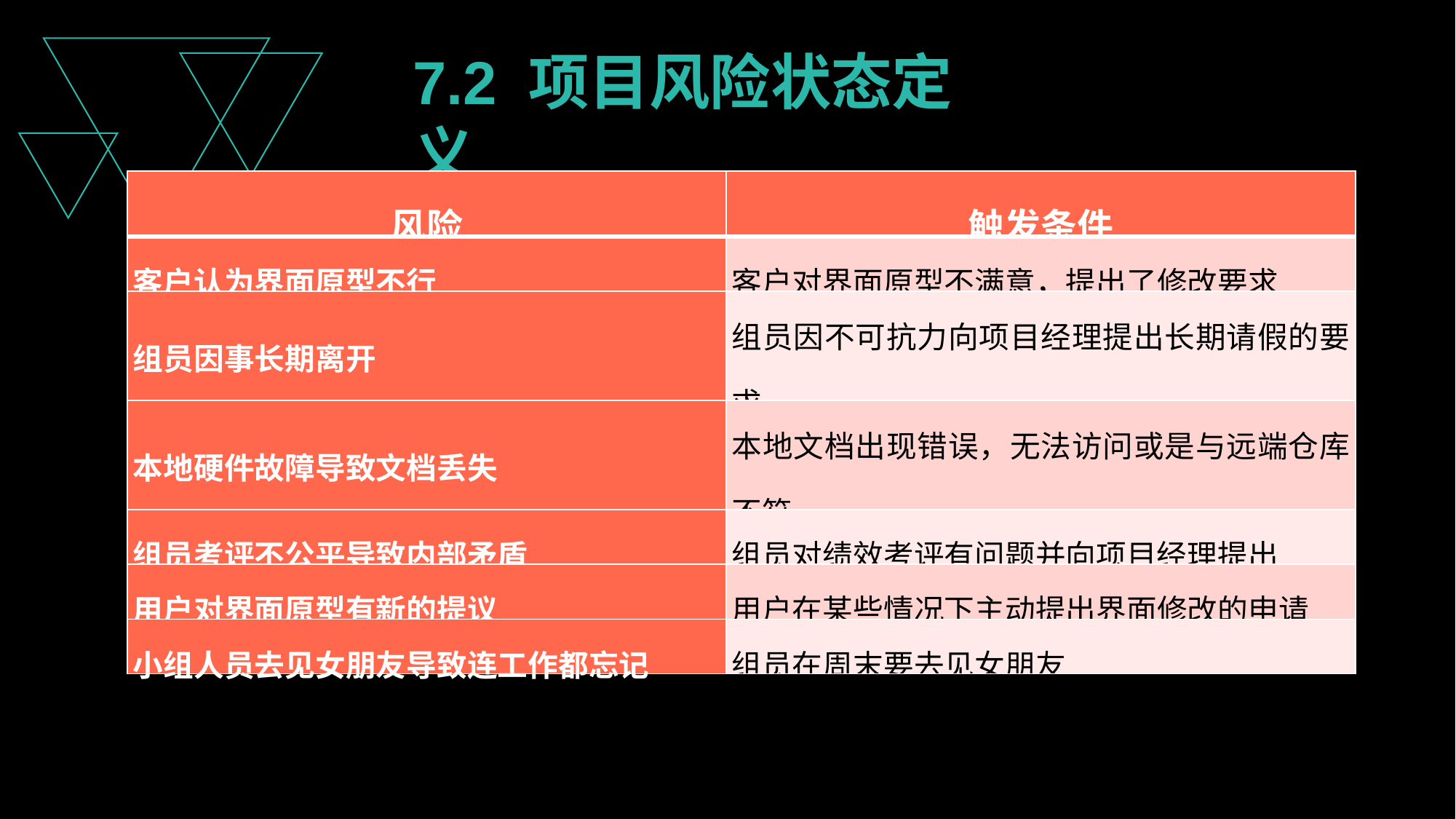

7.2 项目风险状态定义

| 风险 | 触发条件 |
| --- | --- |
| 客户认为界面原型不行 | 客户对界面原型不满意，提出了修改要求 |
| 组员因事长期离开 | 组员因不可抗力向项目经理提出长期请假的要求 |
| 本地硬件故障导致文档丢失 | 本地文档出现错误，无法访问或是与远端仓库不符 |
| 组员考评不公平导致内部矛盾 | 组员对绩效考评有问题并向项目经理提出 |
| 用户对界面原型有新的提议 | 用户在某些情况下主动提出界面修改的申请 |
| 小组人员去见女朋友导致连工作都忘记 | 组员在周末要去见女朋友 |